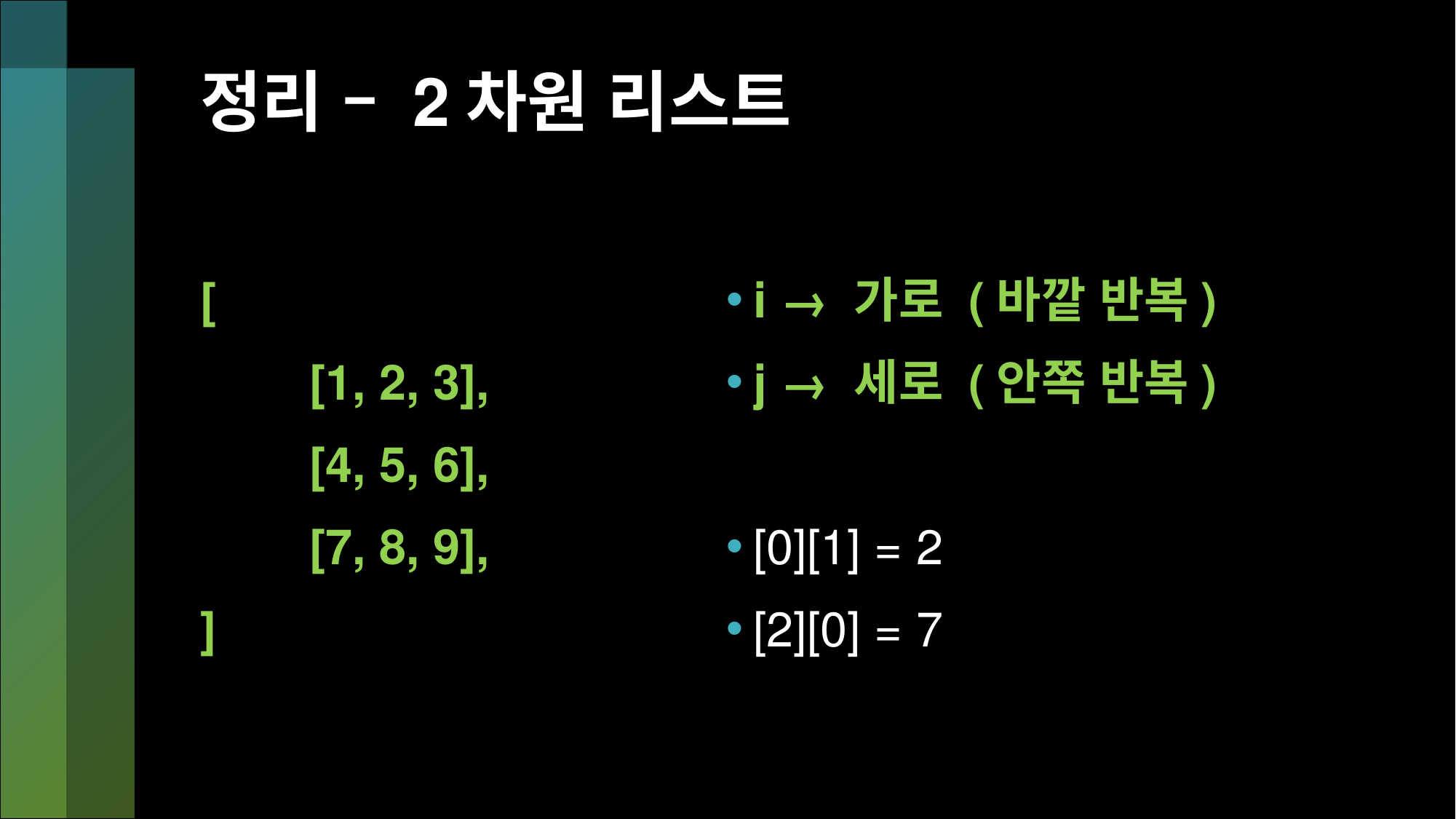

# 정리 – 2차원 리스트
[
	[1, 2, 3],
	[4, 5, 6],
	[7, 8, 9],
]
i → 가로 (바깥 반복)
j → 세로 (안쪽 반복)

[0][1] = 2
[2][0] = 7